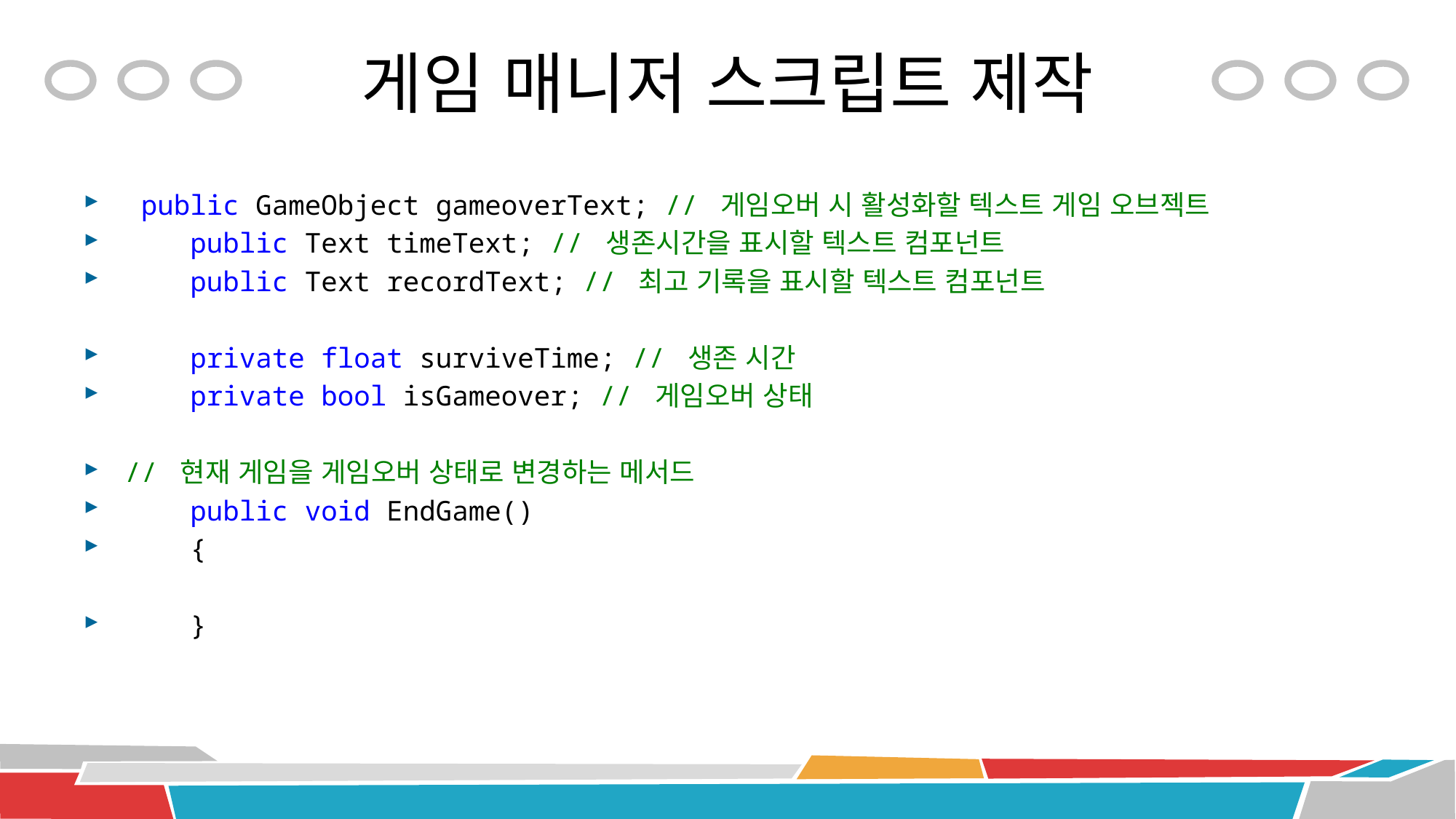

# 게임 매니저 스크립트 제작
 public GameObject gameoverText; // 게임오버 시 활성화할 텍스트 게임 오브젝트
    public Text timeText; // 생존시간을 표시할 텍스트 컴포넌트
    public Text recordText; // 최고 기록을 표시할 텍스트 컴포넌트

    private float surviveTime; // 생존 시간
    private bool isGameover; // 게임오버 상태

// 현재 게임을 게임오버 상태로 변경하는 메서드
    public void EndGame()
    {

    }